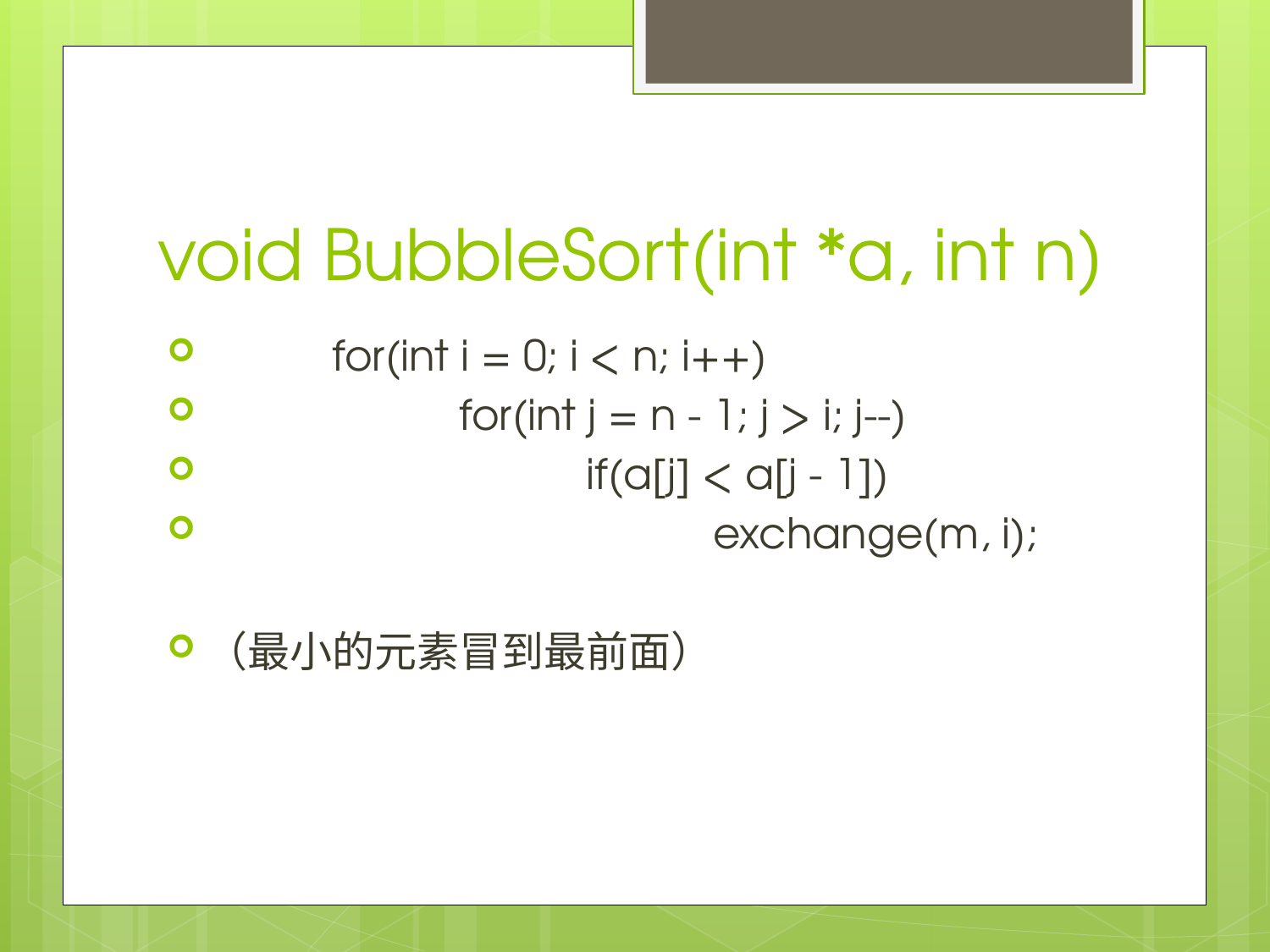

# void BubbleSort(int *a, int n)
	for(int i = 0; i < n; i++)
		for(int j = n - 1; j > i; j--)
			if(a[j] < a[j - 1])
				exchange(m, i);

（最小的元素冒到最前面）